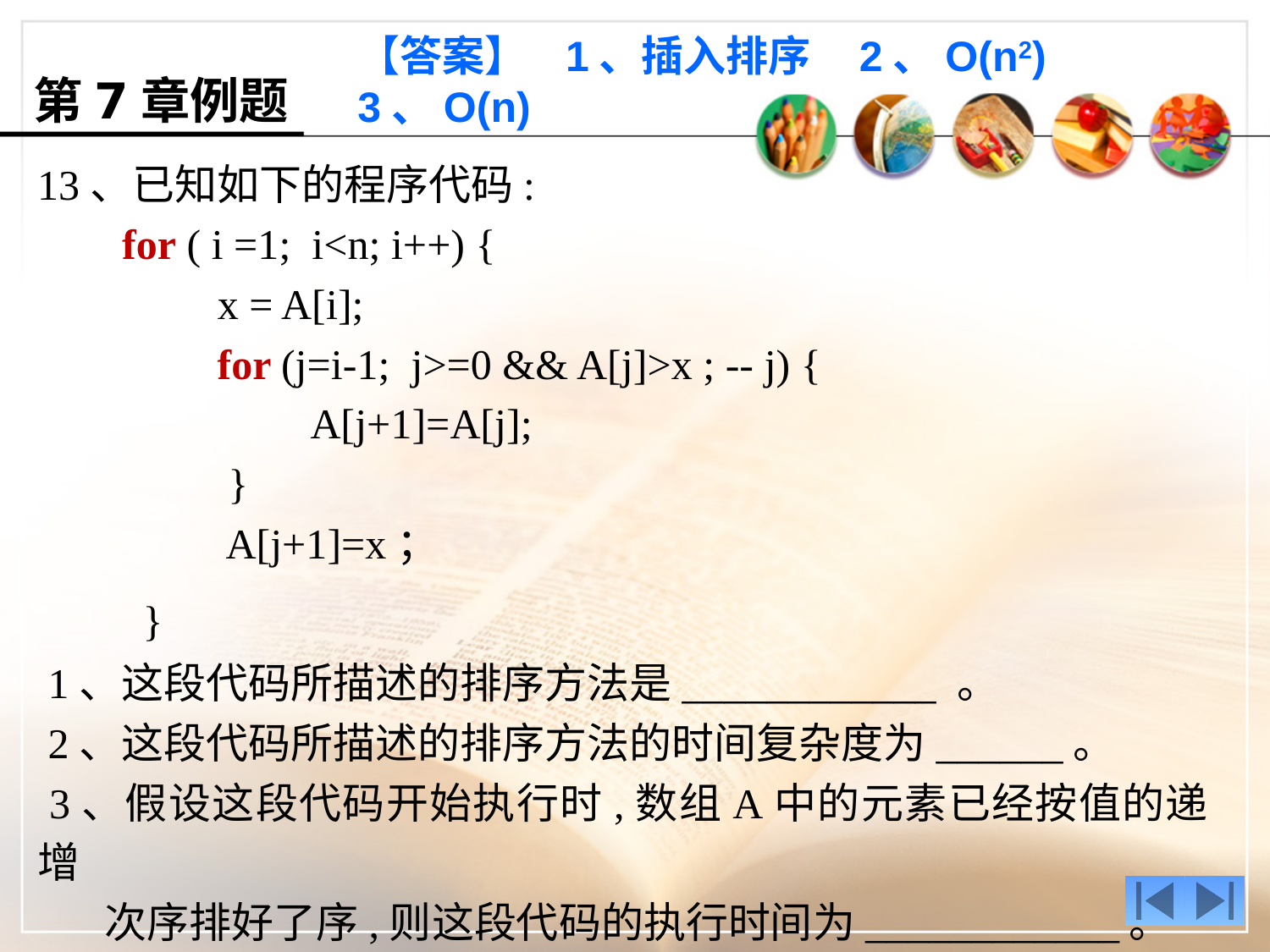

【答案】   1、插入排序    2、O(n2)      3、O(n)
第7章例题
13、已知如下的程序代码:
        for ( i =1;  i<n; i++) {
                 x = A[i];
                 for (j=i-1;  j>=0 && A[j]>x ; -- j) {
                          A[j+1]=A[j];
                  }
                  A[j+1]=x；
          }
 1、这段代码所描述的排序方法是____________ 。
 2、这段代码所描述的排序方法的时间复杂度为______。
 3、假设这段代码开始执行时,数组A中的元素已经按值的递增
      次序排好了序,则这段代码的执行时间为____________。